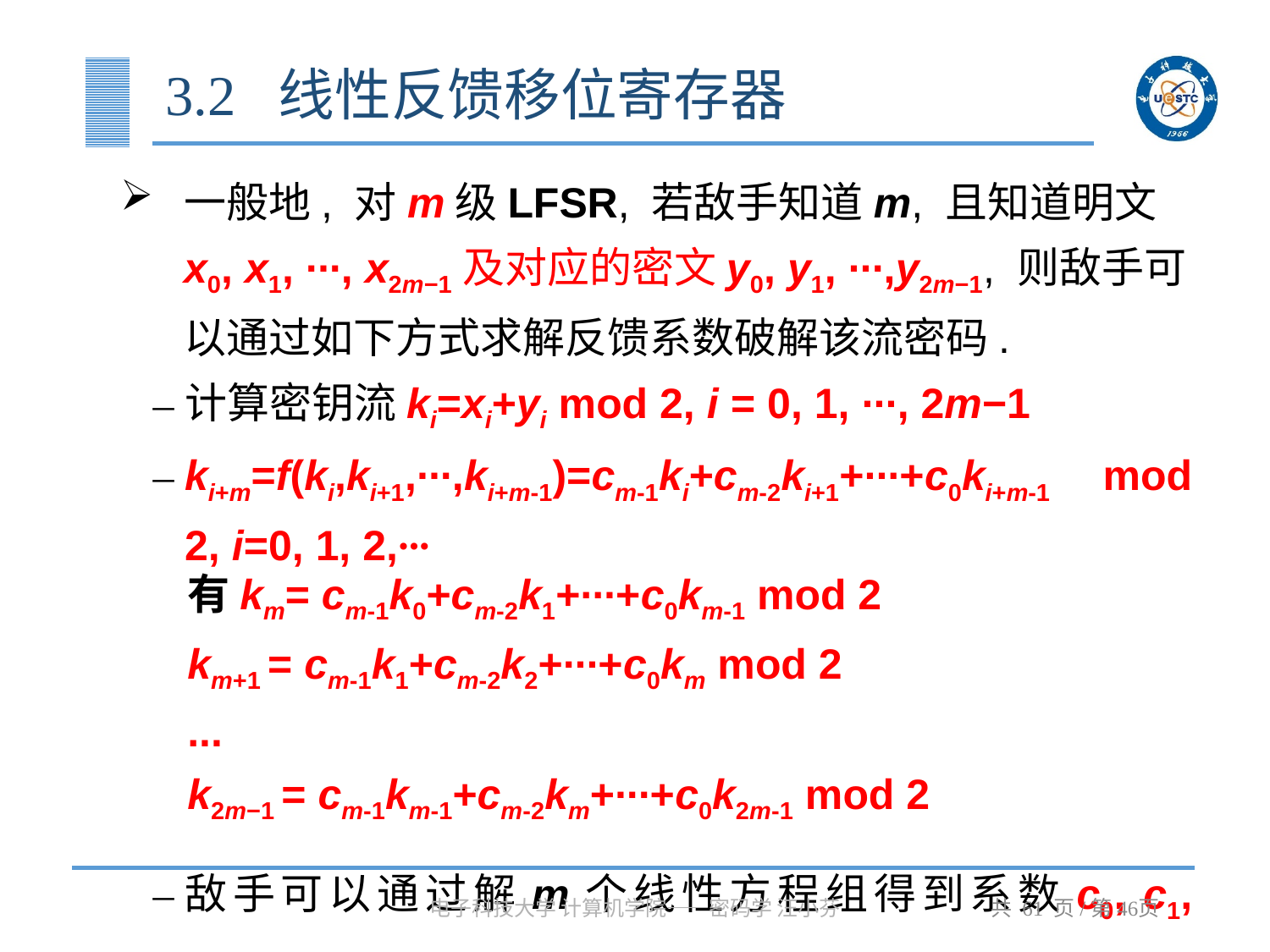

# 3.2  线性反馈移位寄存器
一般地, 对m级LFSR, 若敌手知道m, 且知道明文x0, x1, ∙∙∙, x2m−1及对应的密文y0, y1, ∙∙∙,y2m−1, 则敌手可以通过如下方式求解反馈系数破解该流密码.
计算密钥流ki=xi+yi mod 2, i = 0, 1, ∙∙∙, 2m−1
ki+m=f(ki,ki+1,∙∙∙,ki+m-1)=cm-1ki+cm-2ki+1+∙∙∙+c0ki+m-1 mod 2, i=0, 1, 2,∙∙∙

敌手可以通过解m个线性方程组得到系数c0, c1, ∙∙∙,cm-1

有km= cm-1k0+cm-2k1+∙∙∙+c0km-1 mod 2
km+1 = cm-1k1+cm-2k2+∙∙∙+c0km mod 2
...
k2m−1 = cm-1km-1+cm-2km+∙∙∙+c0k2m-1 mod 2

电子科技大学 计算机学院——密码学 汪小芬
共 61 页/第46页